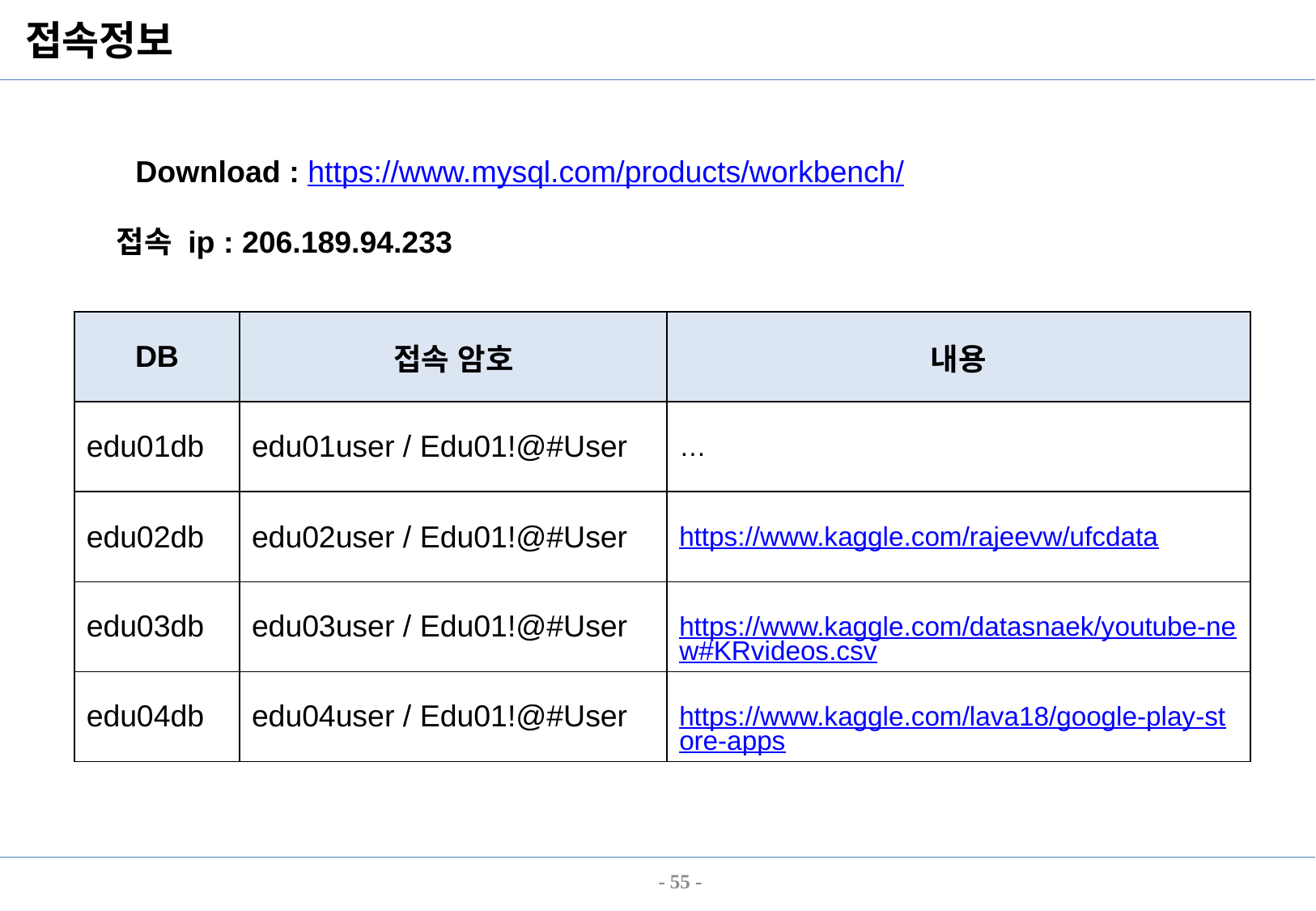

# 접속정보
Download : https://www.mysql.com/products/workbench/
접속 ip : 206.189.94.233
| DB | 접속 암호 | 내용 |
| --- | --- | --- |
| edu01db | edu01user / Edu01!@#User | … |
| edu02db | edu02user / Edu01!@#User | https://www.kaggle.com/rajeevw/ufcdata |
| edu03db | edu03user / Edu01!@#User | https://www.kaggle.com/datasnaek/youtube-new#KRvideos.csv |
| edu04db | edu04user / Edu01!@#User | https://www.kaggle.com/lava18/google-play-store-apps |
- 55 -